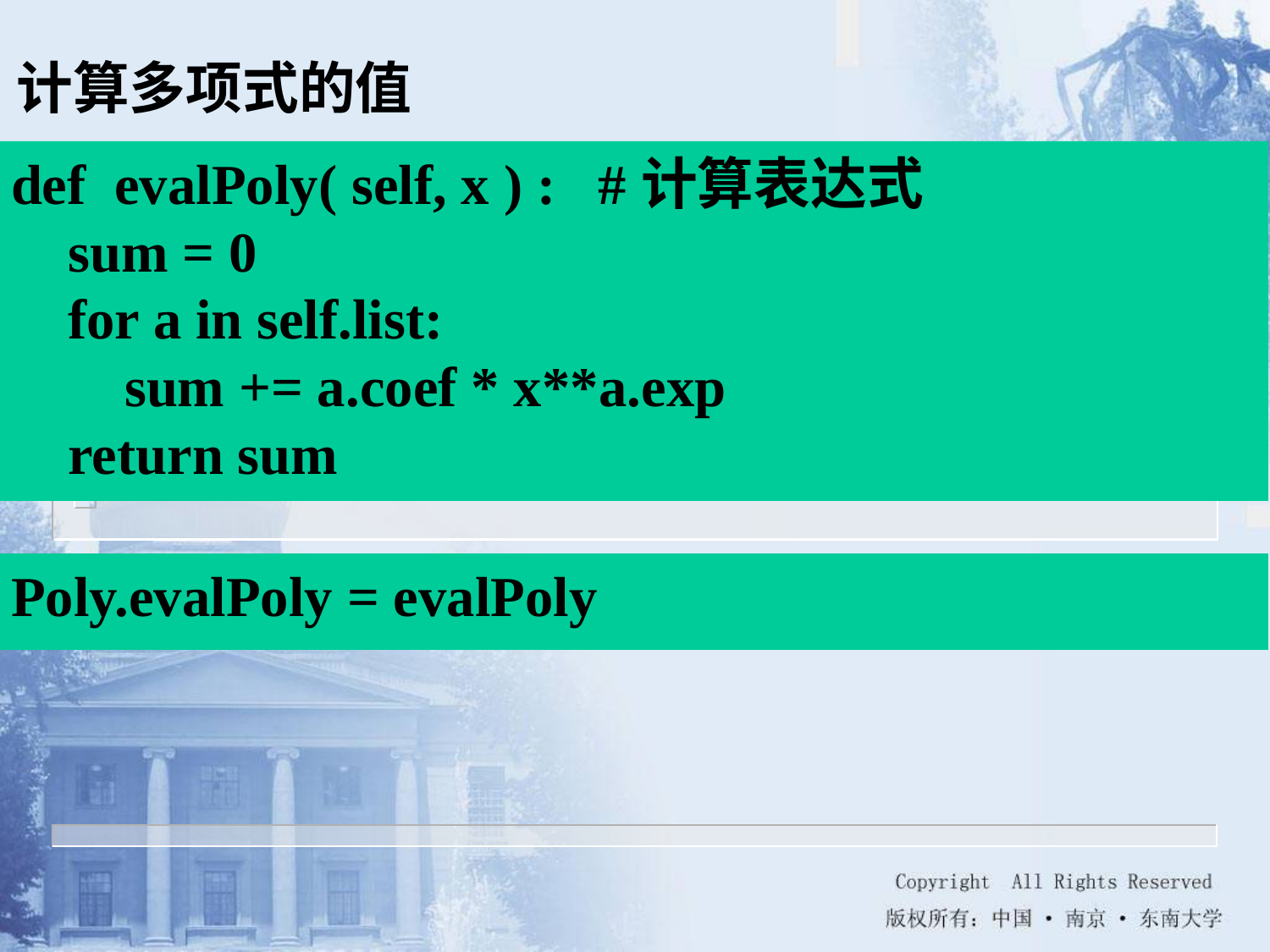

计算多项式的值
def  evalPoly( self, x ) :   #计算表达式
    sum = 0
    for a in self.list:
        sum += a.coef * x**a.exp
    return sum
Poly.evalPoly = evalPoly